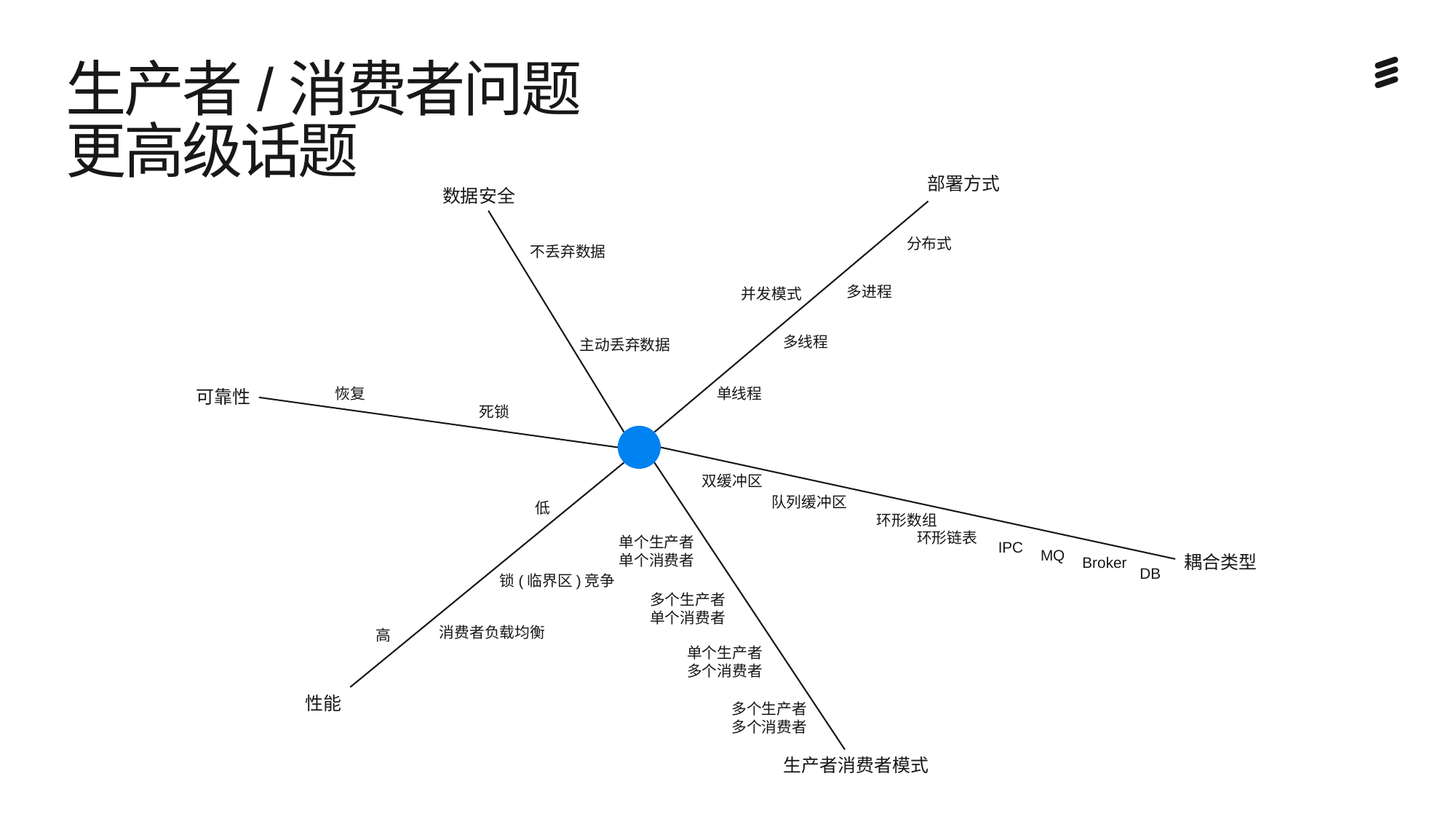

# 生产者/消费者问题 更高级话题
部署方式
数据安全
分布式
不丢弃数据
多进程
并发模式
多线程
主动丢弃数据
单线程
恢复
可靠性
死锁

双缓冲区
队列缓冲区
低
环形数组
环形链表
单个生产者
单个消费者
IPC
MQ
耦合类型
Broker
DB
锁(临界区)竞争
多个生产者
单个消费者
消费者负载均衡
高
单个生产者
多个消费者
性能
多个生产者
多个消费者
生产者消费者模式